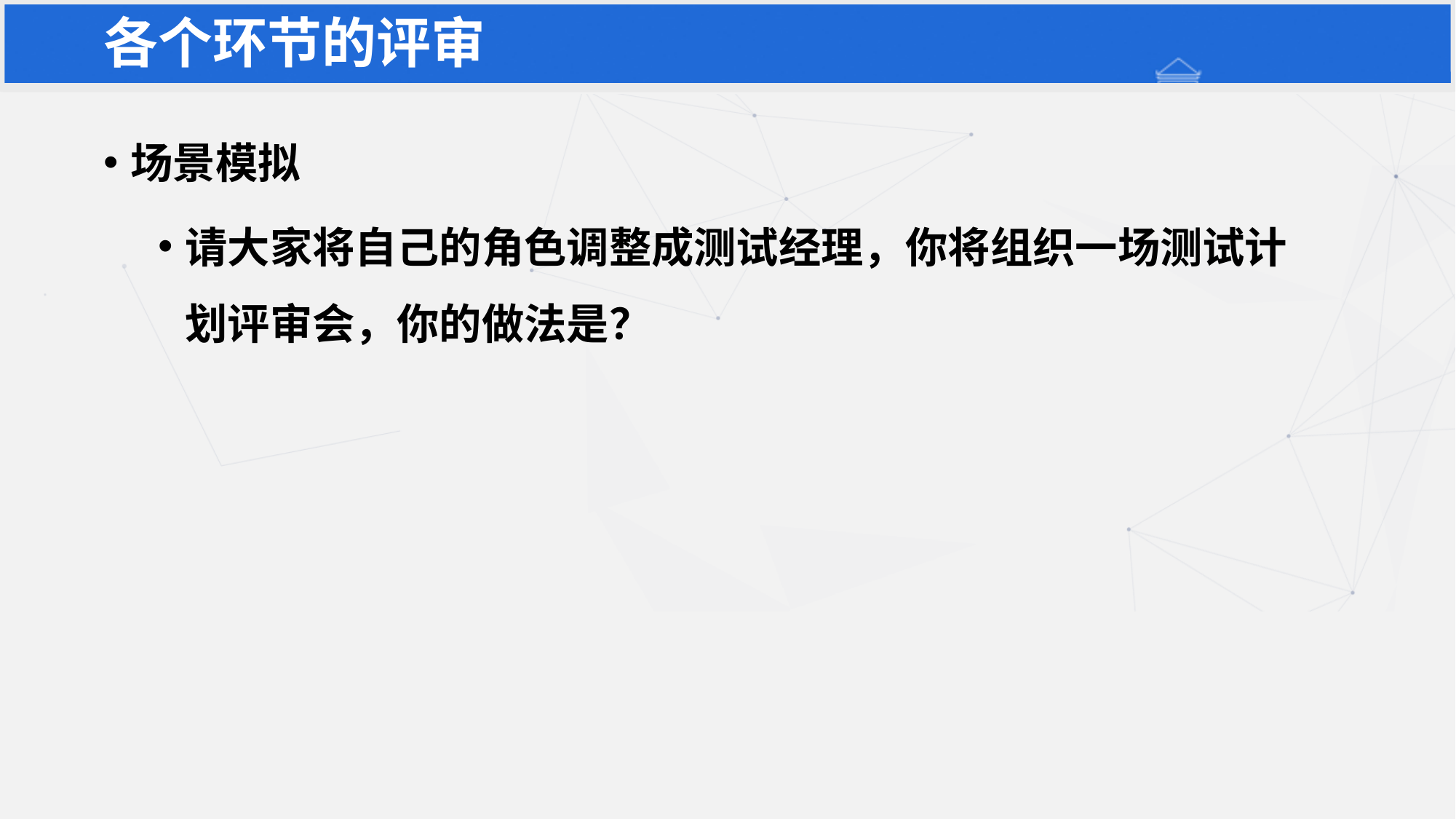

各个环节的评审
场景模拟
请大家将自己的角色调整成测试经理，你将组织一场测试计划评审会，你的做法是？